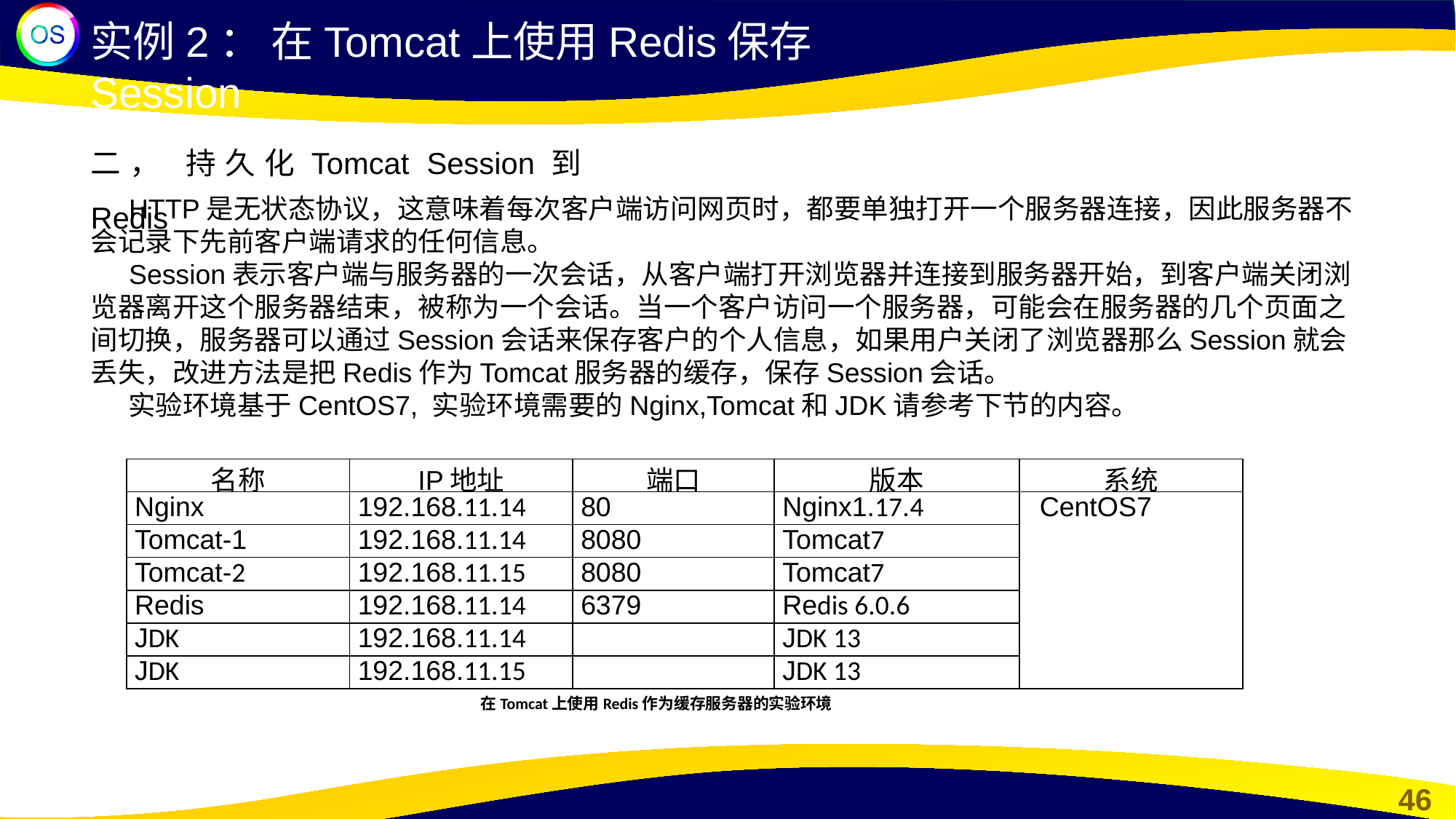

实例2： 在Tomcat上使用Redis保存Session
二， 持久化Tomcat Session到Redis
     HTTP是无状态协议，这意味着每次客户端访问网页时，都要单独打开一个服务器连接，因此服务器不会记录下先前客户端请求的任何信息。     Session表示客户端与服务器的一次会话，从客户端打开浏览器并连接到服务器开始，到客户端关闭浏览器离开这个服务器结束，被称为一个会话。当一个客户访问一个服务器，可能会在服务器的几个页面之间切换，服务器可以通过Session会话来保存客户的个人信息，如果用户关闭了浏览器那么Session就会丢失，改进方法是把Redis作为Tomcat服务器的缓存，保存Session会话。     实验环境基于CentOS7, 实验环境需要的Nginx,Tomcat和JDK请参考下节的内容。
| 名称 | IP地址 | 端口 | 版本 | 系统 |
| --- | --- | --- | --- | --- |
| Nginx | 192.168.11.14 | 80 | Nginx1.17.4 | CentOS7 |
| Tomcat-1 | 192.168.11.14 | 8080 | Tomcat7 |  |
| Tomcat-2 | 192.168.11.15 | 8080 | Tomcat7 |  |
| Redis | 192.168.11.14 | 6379 | Redis 6.0.6 |  |
| JDK | 192.168.11.14 |  | JDK 13 |  |
| JDK | 192.168.11.15 |  | JDK 13 |  |
在Tomcat上使用Redis作为缓存服务器的实验环境